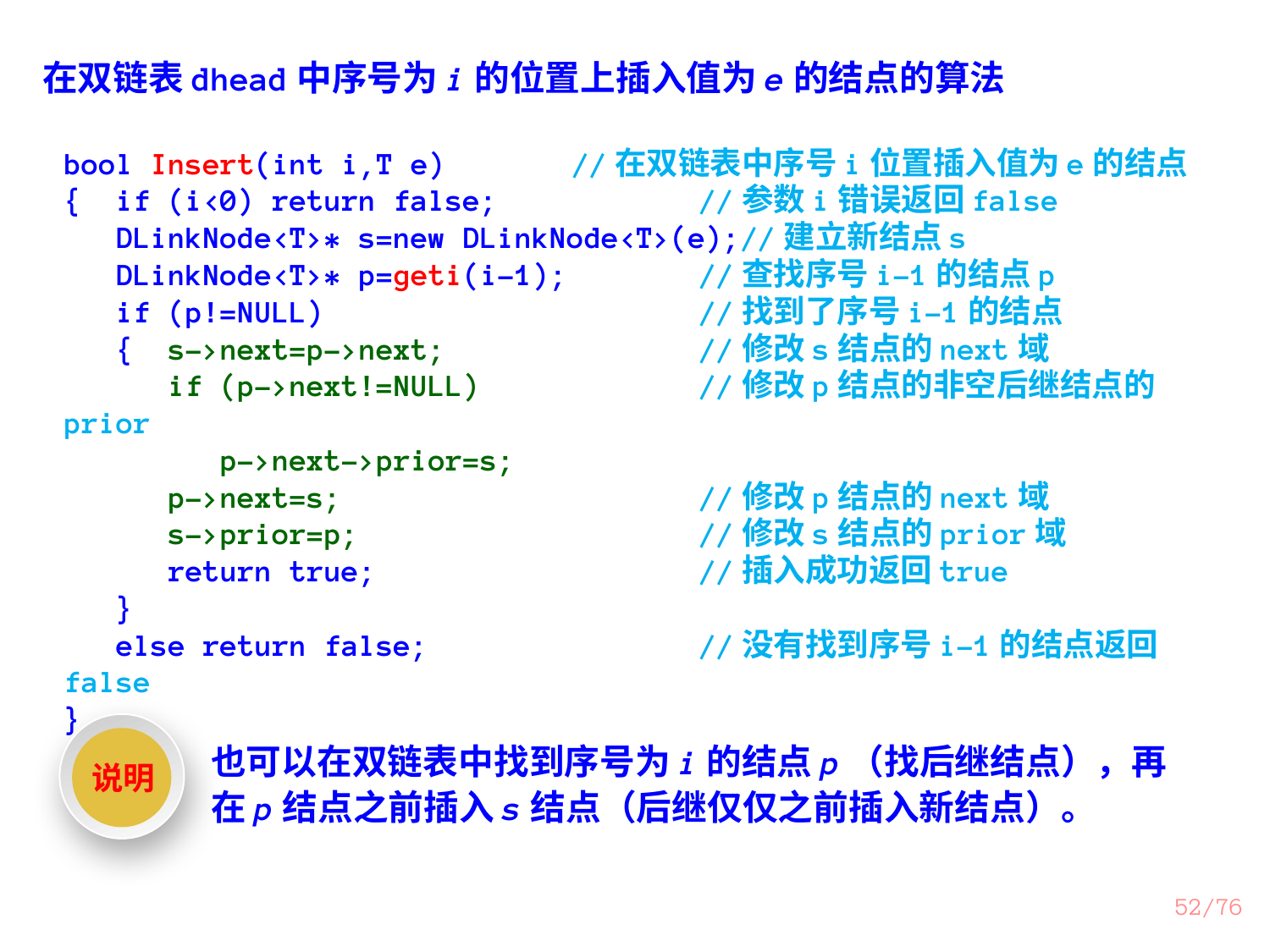

在双链表dhead中序号为i的位置上插入值为e的结点的算法
bool Insert(int i,T e)	//在双链表中序号i位置插入值为e的结点
{  if (i<0) return false; 		//参数i错误返回false
   DLinkNode<T>* s=new DLinkNode<T>(e);//建立新结点s
   DLinkNode<T>* p=geti(i-1);		//查找序号i-1的结点p
   if (p!=NULL)			//找到了序号i-1的结点
   {  s->next=p->next;		//修改s结点的next域
      if (p->next!=NULL)		//修改p结点的非空后继结点的prior
         p->next->prior=s;
      p->next=s;			//修改p结点的next域
      s->prior=p;			//修改s结点的prior域
      return true;			//插入成功返回true
   }
   else return false;			//没有找到序号i-1的结点返回false
}

说明
也可以在双链表中找到序号为i的结点p（找后继结点），再在p结点之前插入s结点（后继仅仅之前插入新结点）。
52/76